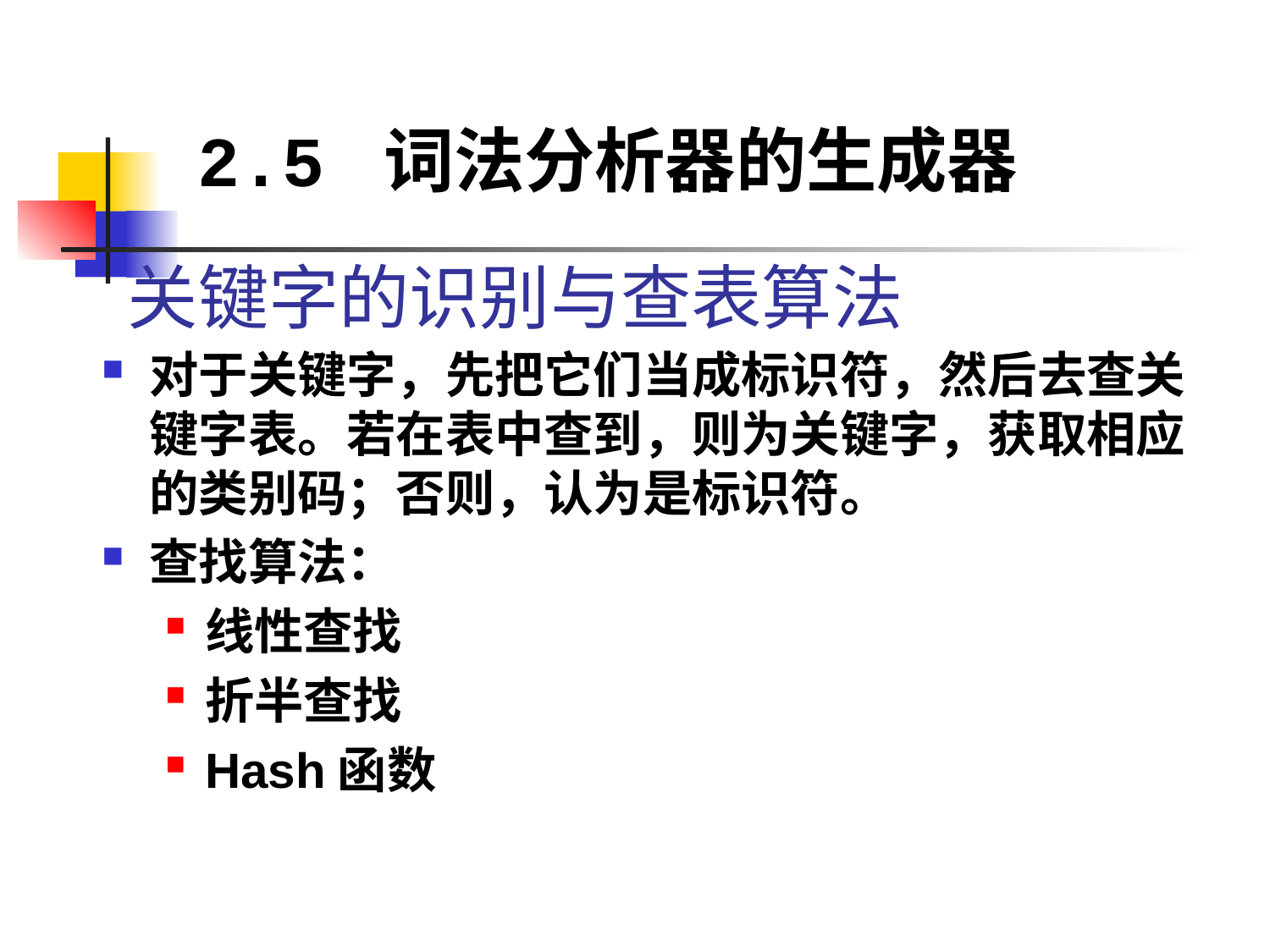

2.5 词法分析器的生成器
# 关键字的识别与查表算法
对于关键字，先把它们当成标识符，然后去查关键字表。若在表中查到，则为关键字，获取相应的类别码；否则，认为是标识符。
查找算法：
线性查找
折半查找
Hash函数